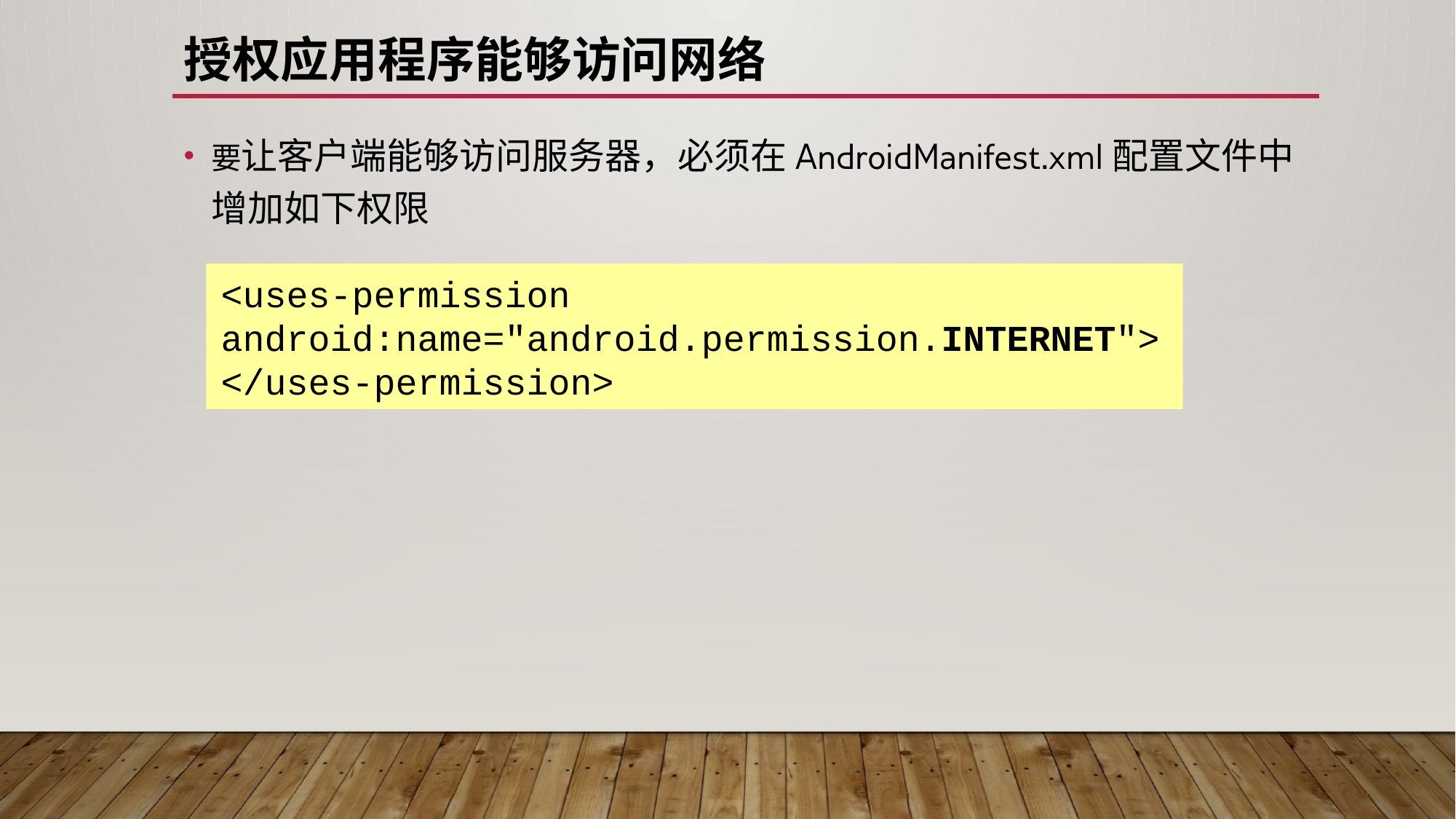

# 授权应用程序能够访问网络
要让客户端能够访问服务器，必须在AndroidManifest.xml配置文件中增加如下权限
<uses-permission android:name="android.permission.INTERNET"></uses-permission>